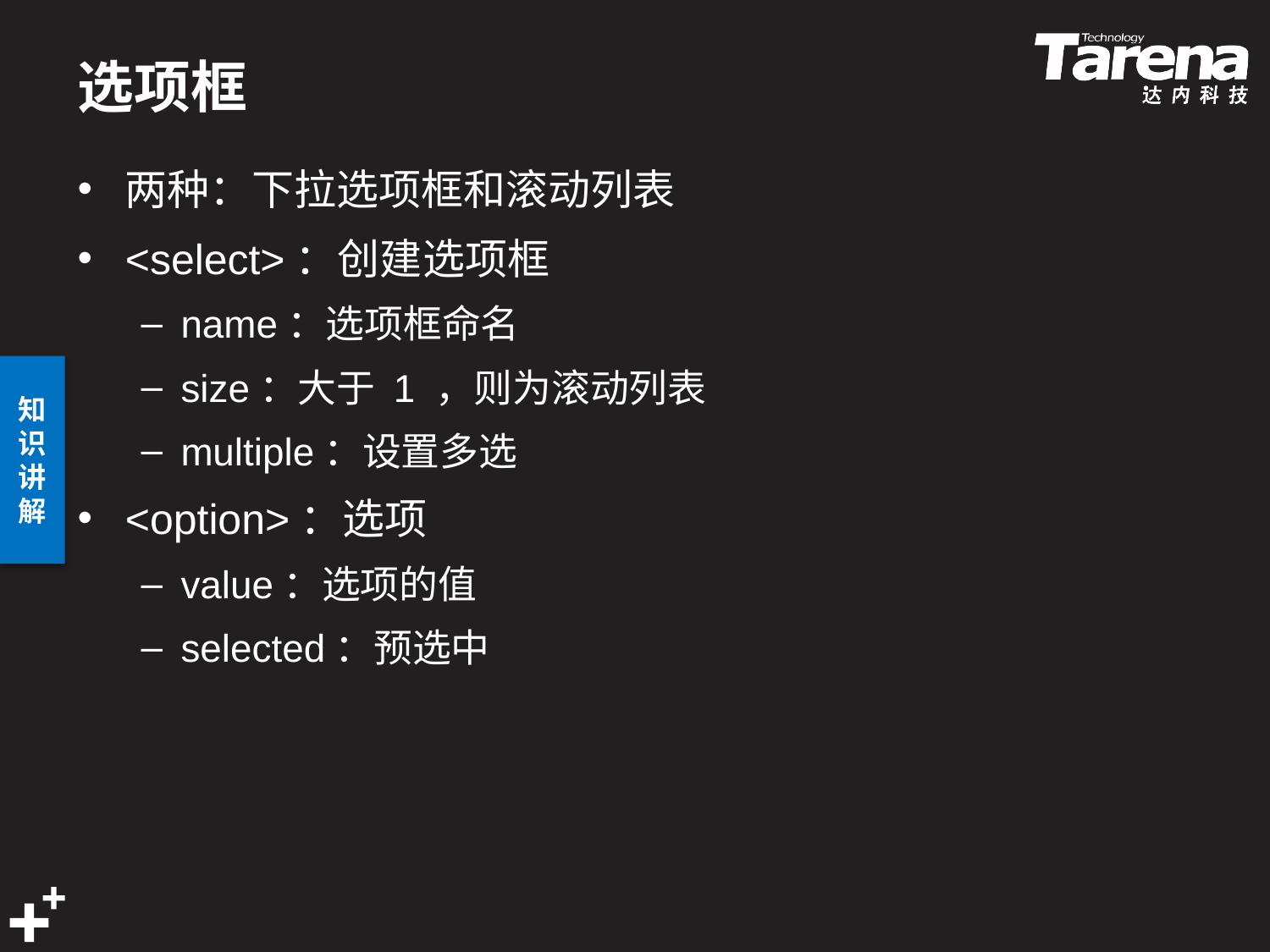

# 选项框
两种：下拉选项框和滚动列表
<select>：创建选项框
name：选项框命名
size：大于 1 ，则为滚动列表
multiple：设置多选
<option>：选项
value：选项的值
selected：预选中